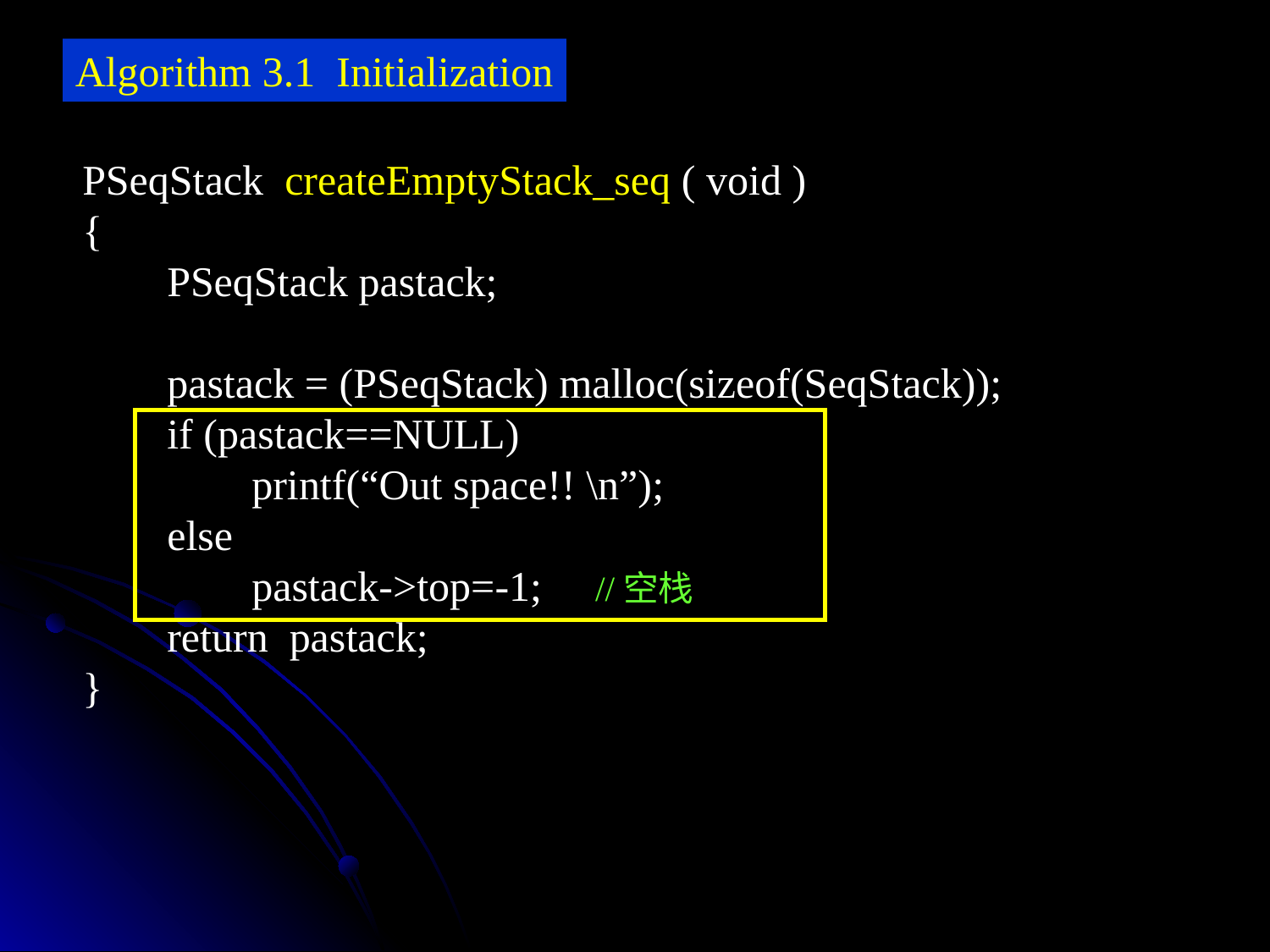

Algorithm 3.1  Initialization
PSeqStack  createEmptyStack_seq ( void )
{
        PSeqStack pastack;

        pastack = (PSeqStack) malloc(sizeof(SeqStack));
        if (pastack==NULL)
                printf(“Out space!! \n”);
        else
                pastack->top=-1;     //空栈
        return  pastack;
}